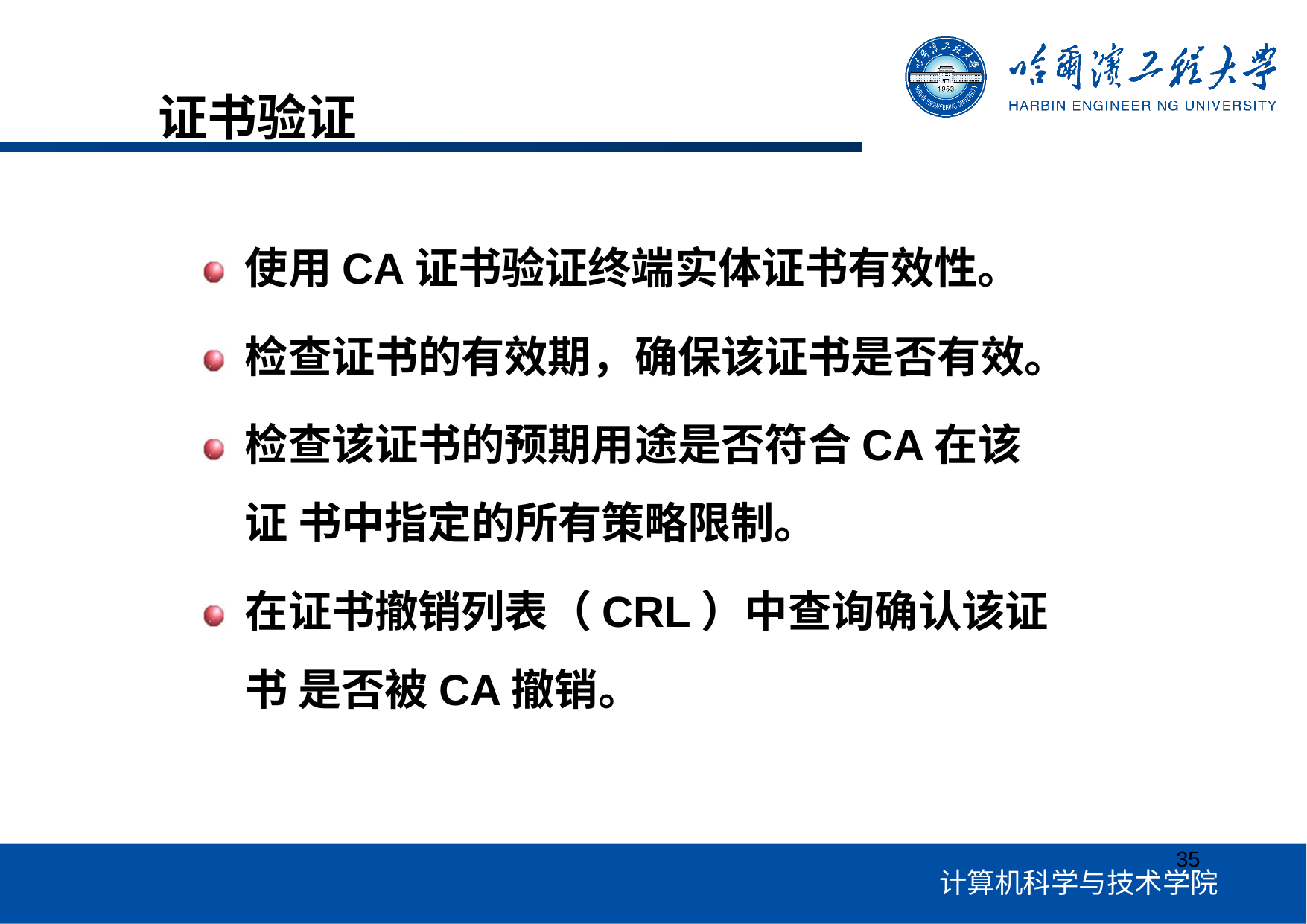

# 证书验证
使用CA证书验证终端实体证书有效性。
检查证书的有效期，确保该证书是否有效。
检查该证书的预期用途是否符合CA在该证 书中指定的所有策略限制。
在证书撤销列表（CRL）中查询确认该证书 是否被CA撤销。

35